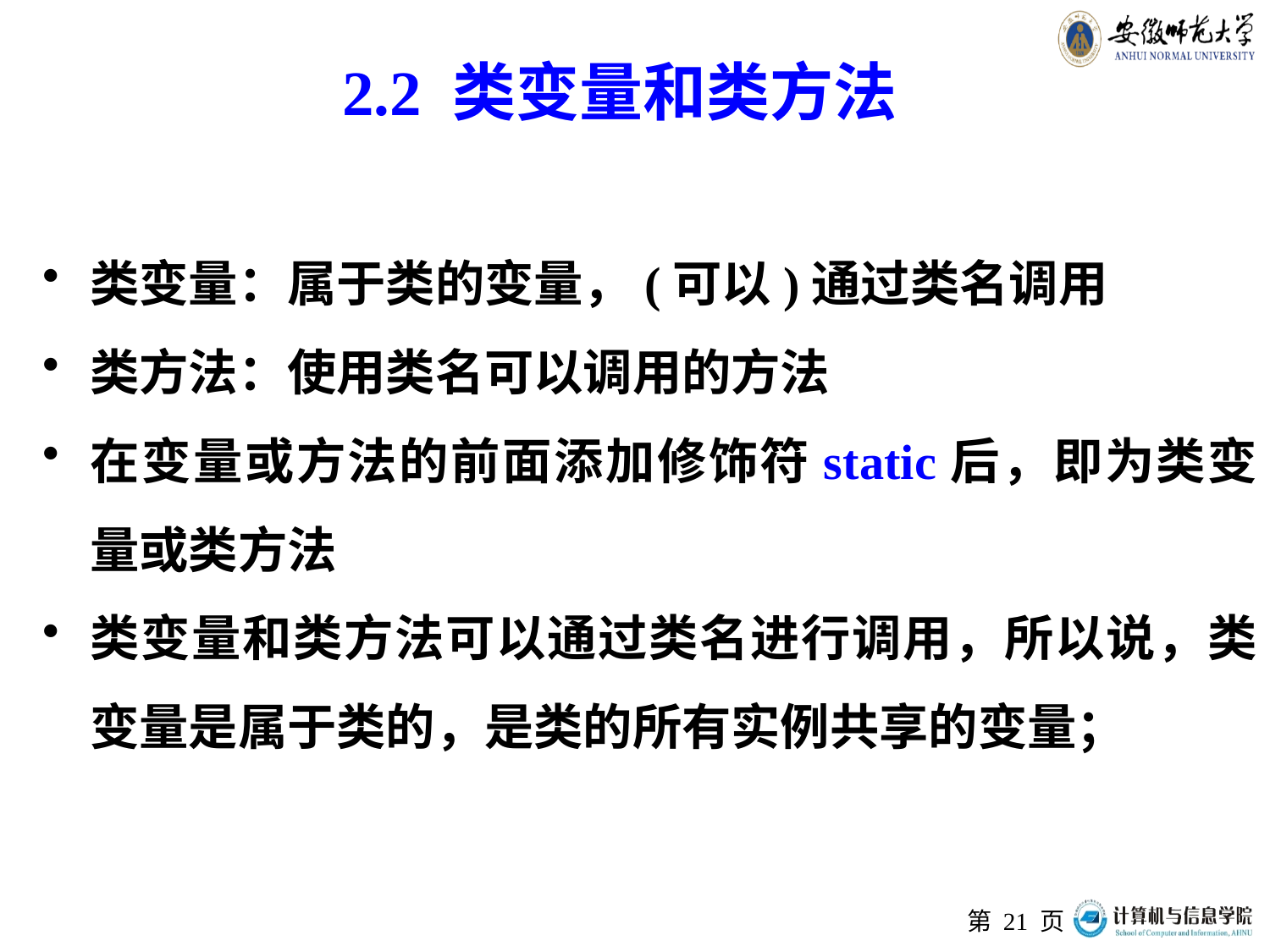

# 2.2 类变量和类方法
类变量：属于类的变量，(可以)通过类名调用
类方法：使用类名可以调用的方法
在变量或方法的前面添加修饰符static后，即为类变量或类方法
类变量和类方法可以通过类名进行调用，所以说，类变量是属于类的，是类的所有实例共享的变量；
第 21 页